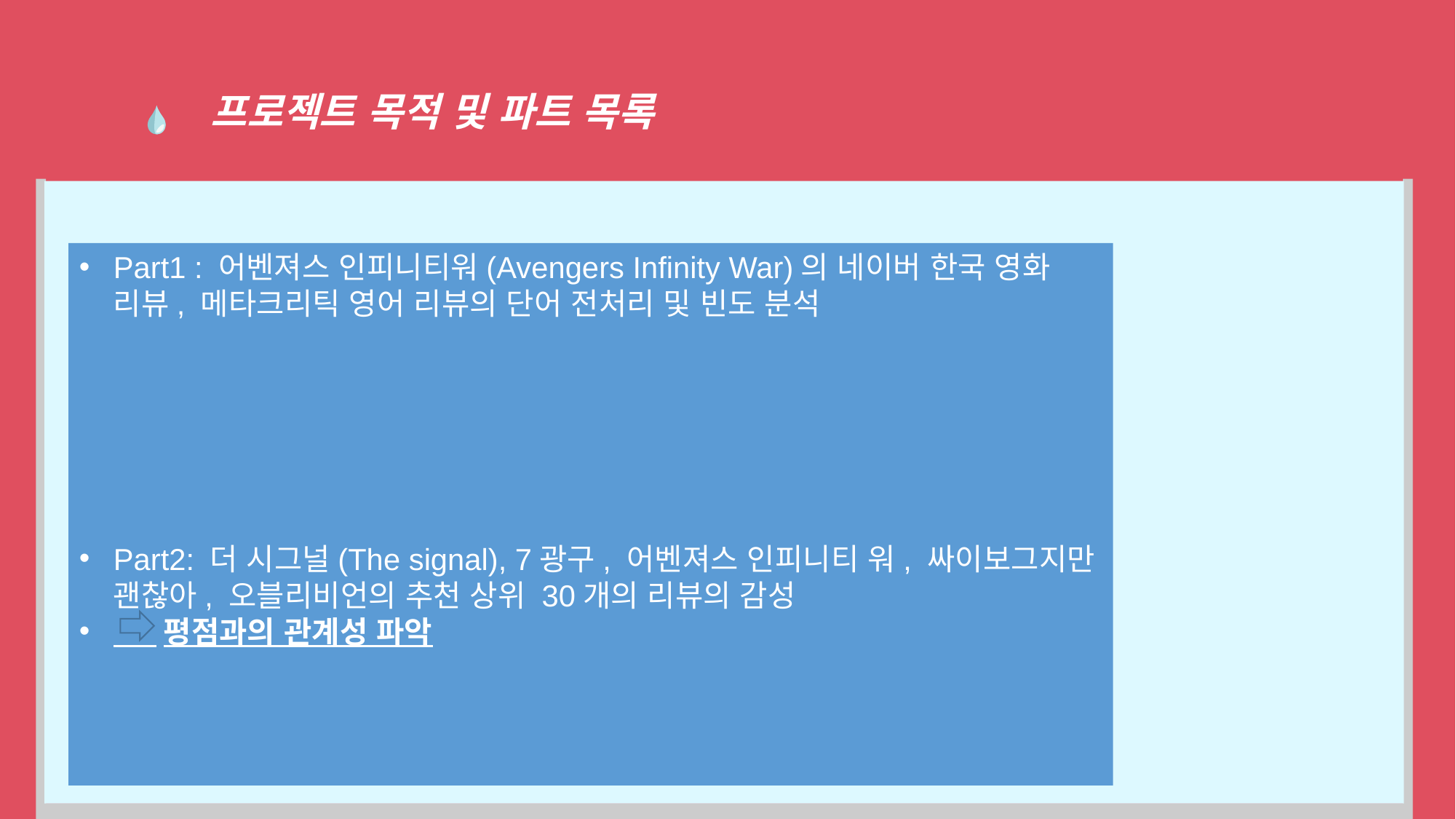

프로젝트 목적 및 파트 목록

Part1 : 어벤져스 인피니티워(Avengers Infinity War)의 네이버 한국 영화 리뷰, 메타크리틱 영어 리뷰의 단어 전처리 및 빈도 분석

Part2: 더 시그널(The signal), 7광구, 어벤져스 인피니티 워, 싸이보그지만 괜찮아, 오블리비언의 추천 상위 30개의 리뷰의 감성
     평점과의 관계성 파악